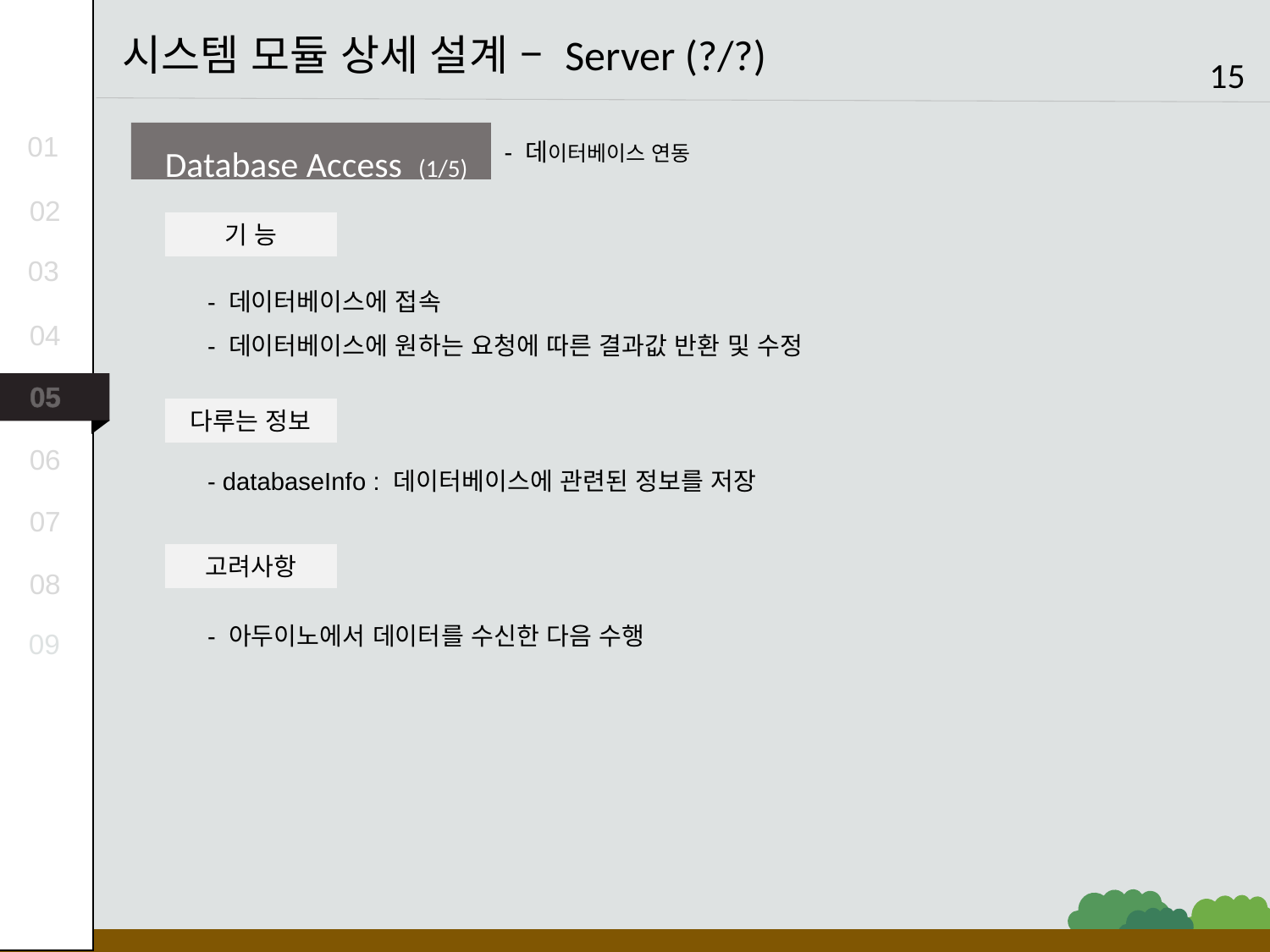

시스템 모듈 상세 설계 – Server (?/?)
15
Database Access  (1/5)

- 데이터베이스 연동
기 능
- 데이터베이스에 접속
- 데이터베이스에 원하는 요청에 따른 결과값 반환 및 수정
다루는 정보
- databaseInfo : 데이터베이스에 관련된 정보를 저장
01
02
03

04
05

06
07
고려사항
08
- 아두이노에서 데이터를 수신한 다음 수행
09